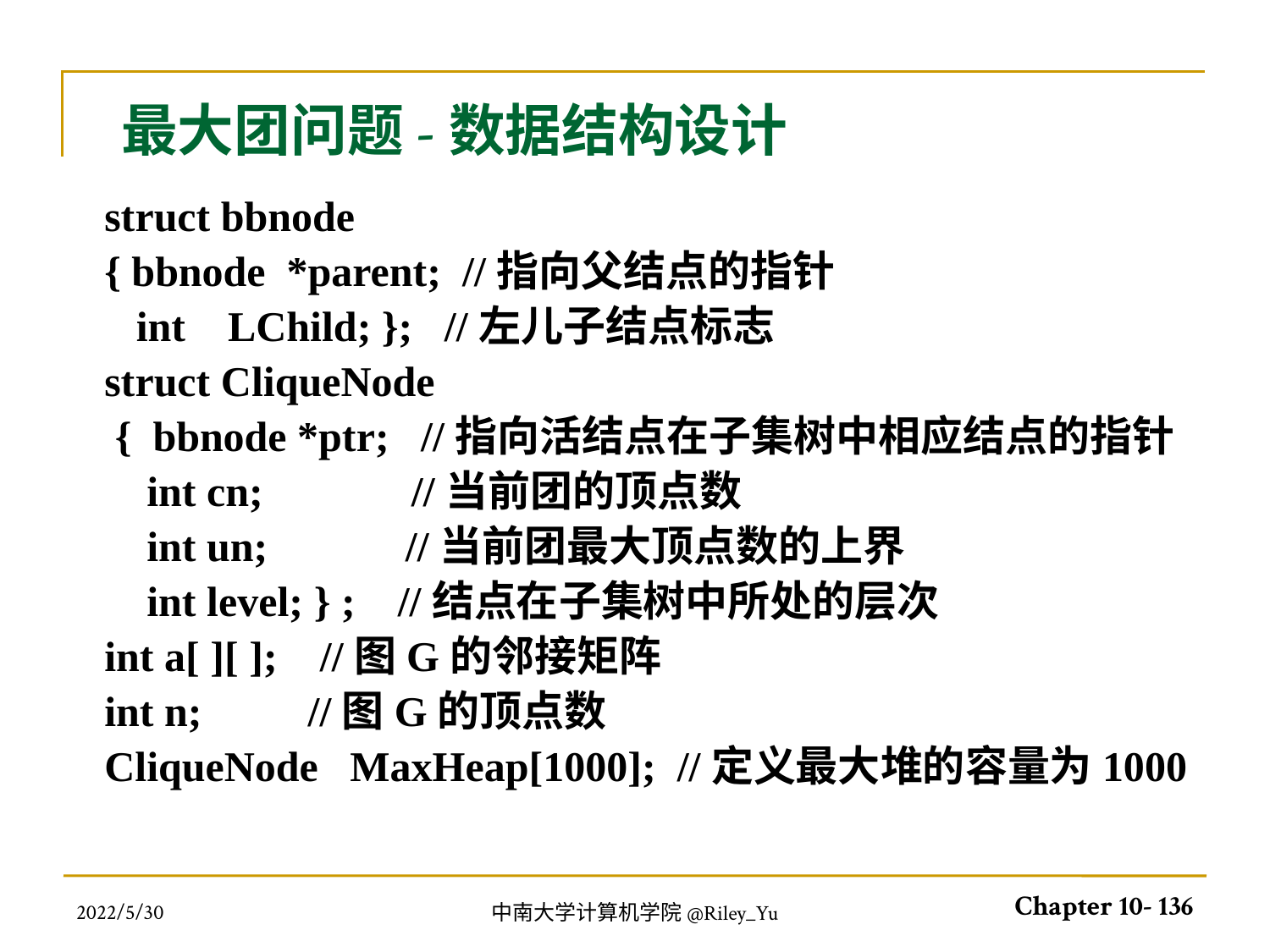

# 最大团问题-数据结构设计
struct bbnode
{ bbnode  *parent;  //指向父结点的指针
   int    LChild; };   //左儿子结点标志
struct CliqueNode
 {  bbnode *ptr;   //指向活结点在子集树中相应结点的指针
    int cn;              //当前团的顶点数
    int un;             //当前团最大顶点数的上界
    int level; } ;    //结点在子集树中所处的层次
int a[ ][ ];    //图G的邻接矩阵
int n;          //图G的顶点数
CliqueNode   MaxHeap[1000];  //定义最大堆的容量为1000
2022/5/30
Chapter 10- 136
中南大学计算机学院@Riley_Yu